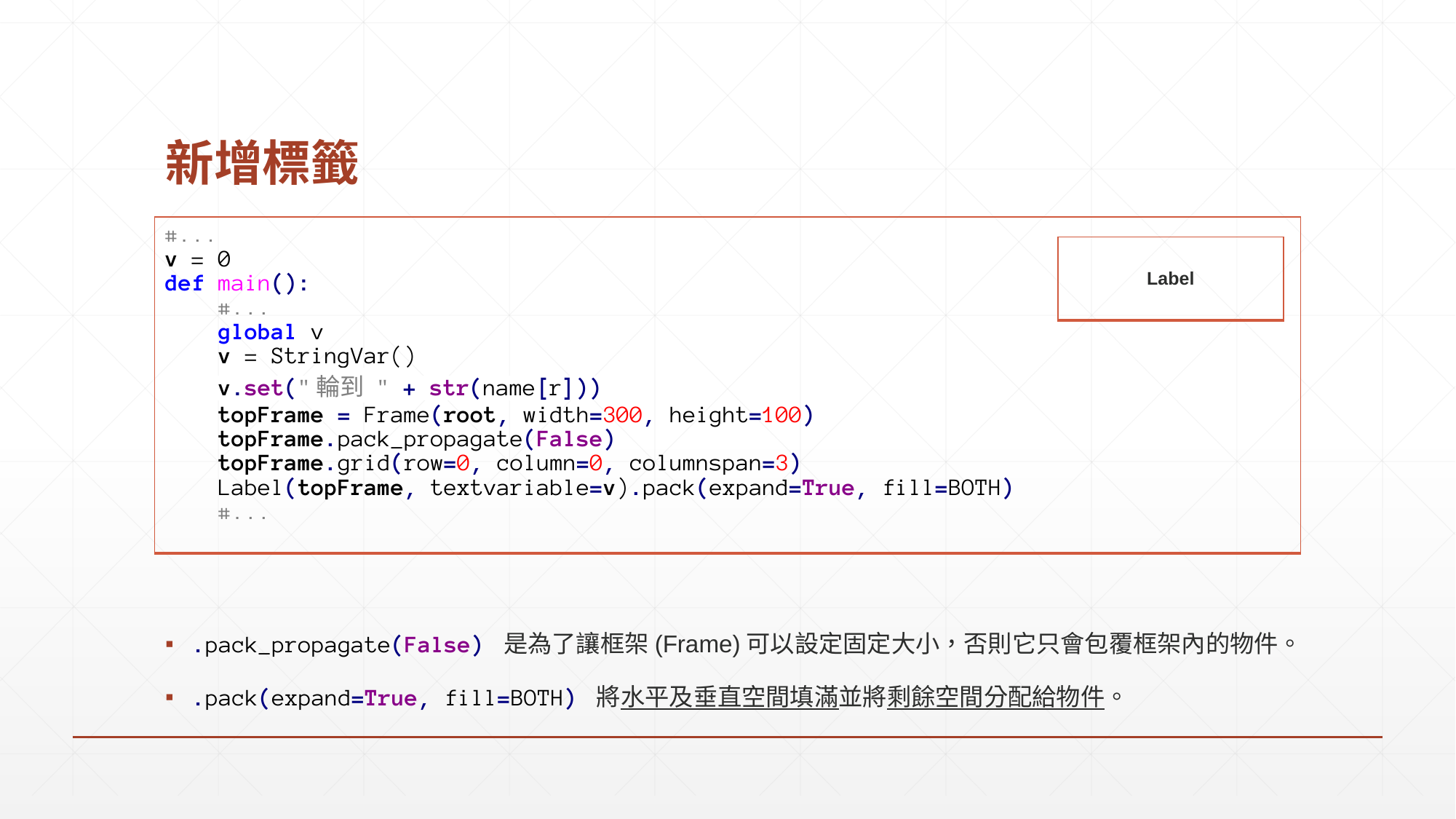

# 新增標籤
| #... v = 0 def main(): #... global v v = StringVar() v.set("輪到 " + str(name[r])) topFrame = Frame(root, width=300, height=100) topFrame.pack\_propagate(False) topFrame.grid(row=0, column=0, columnspan=3) Label(topFrame, textvariable=v).pack(expand=True, fill=BOTH) #... |
| --- |
| Label |
| --- |
.pack_propagate(False) 是為了讓框架(Frame)可以設定固定大小，否則它只會包覆框架內的物件。
.pack(expand=True, fill=BOTH) 將水平及垂直空間填滿並將剩餘空間分配給物件。